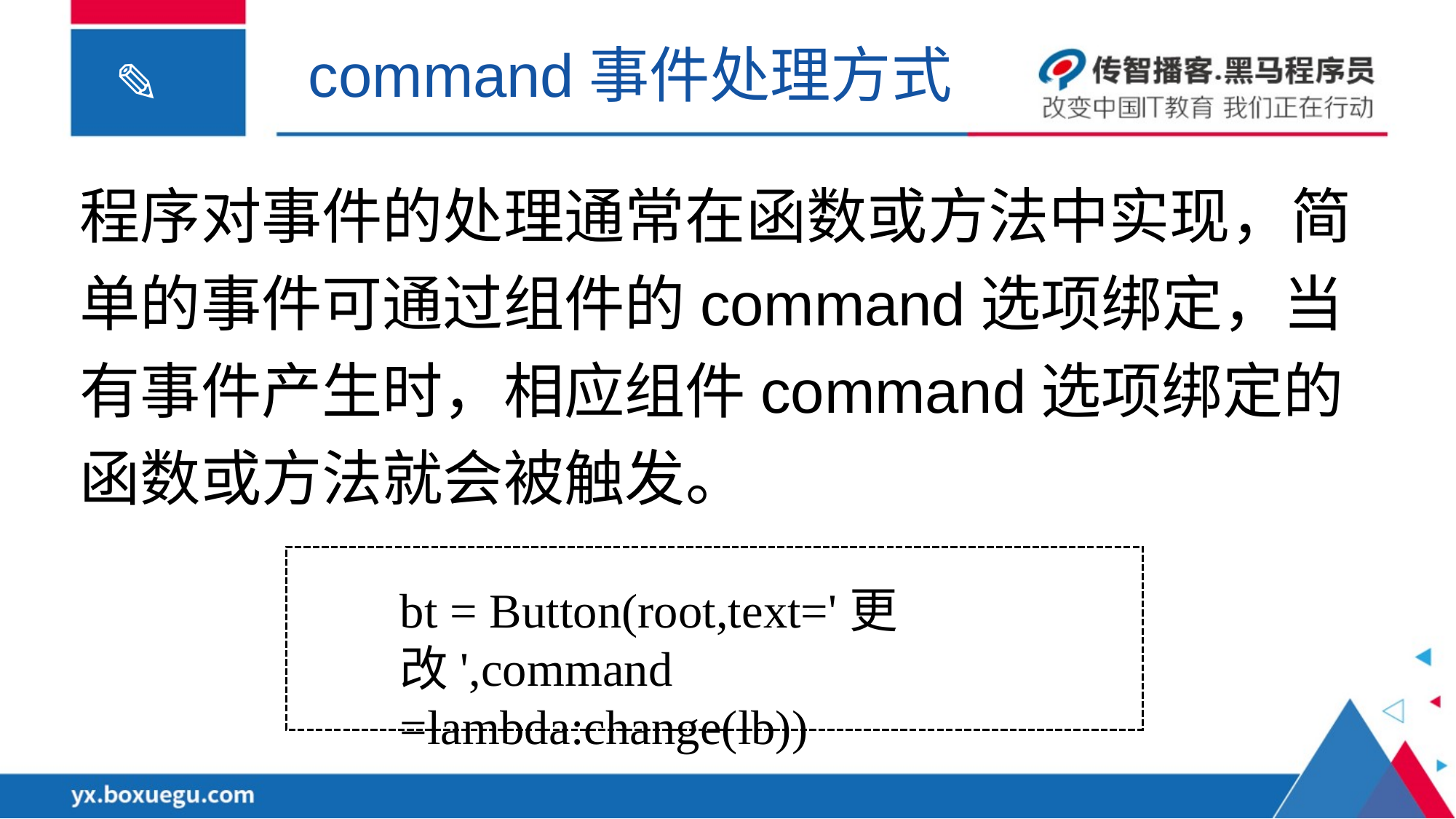

command事件处理方式
程序对事件的处理通常在函数或方法中实现，简单的事件可通过组件的command选项绑定，当有事件产生时，相应组件command选项绑定的函数或方法就会被触发。

bt = Button(root,text='更改',command =lambda:change(lb))